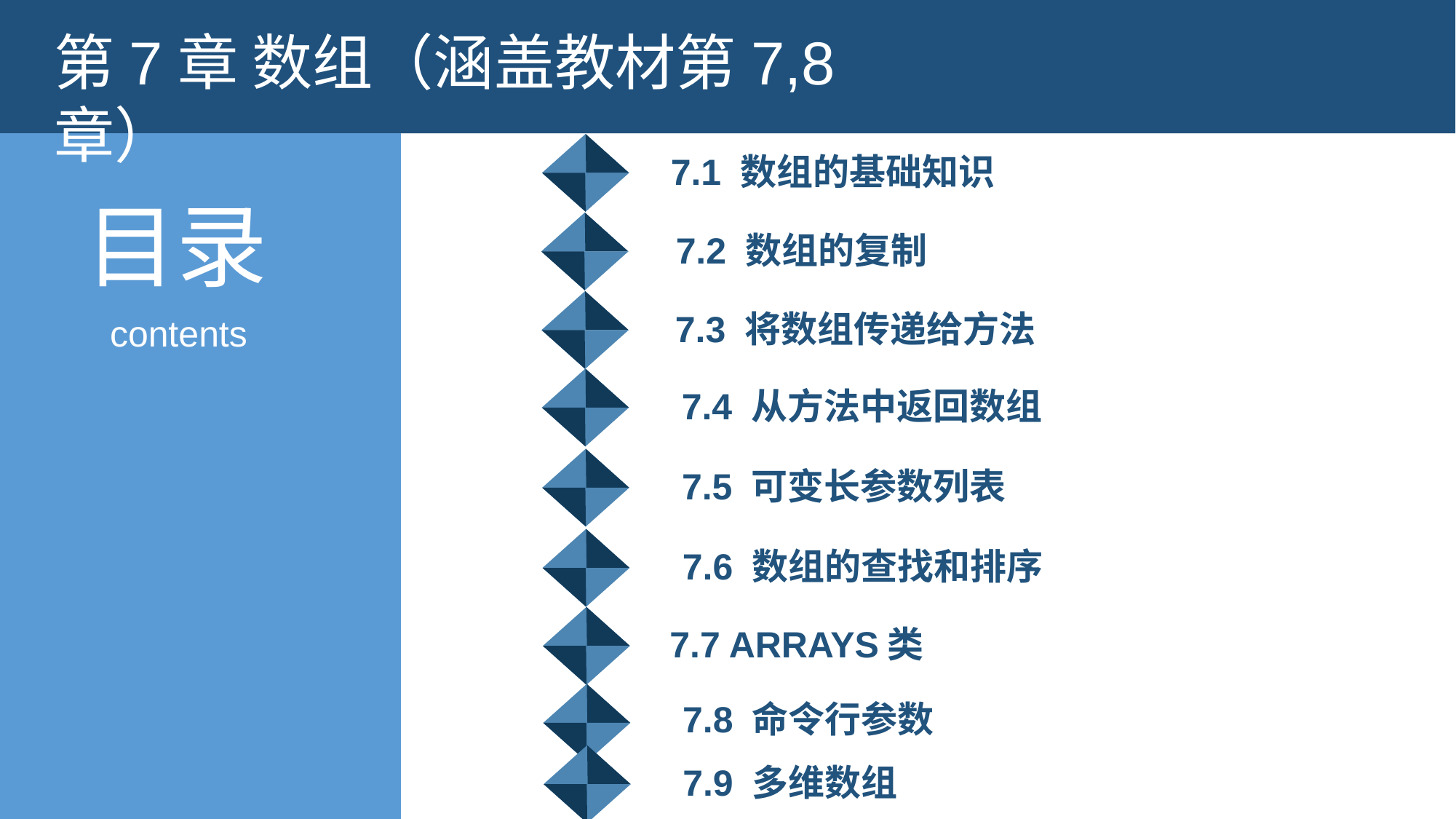

第7章 数组（涵盖教材第7,8章）

7.1 数组的基础知识

7.2 数组的复制

7.3 将数组传递给方法

7.4 从方法中返回数组

7.5 可变长参数列表

7.6 数组的查找和排序

7.7 Arrays类

7.8 命令行参数

7.9 多维数组